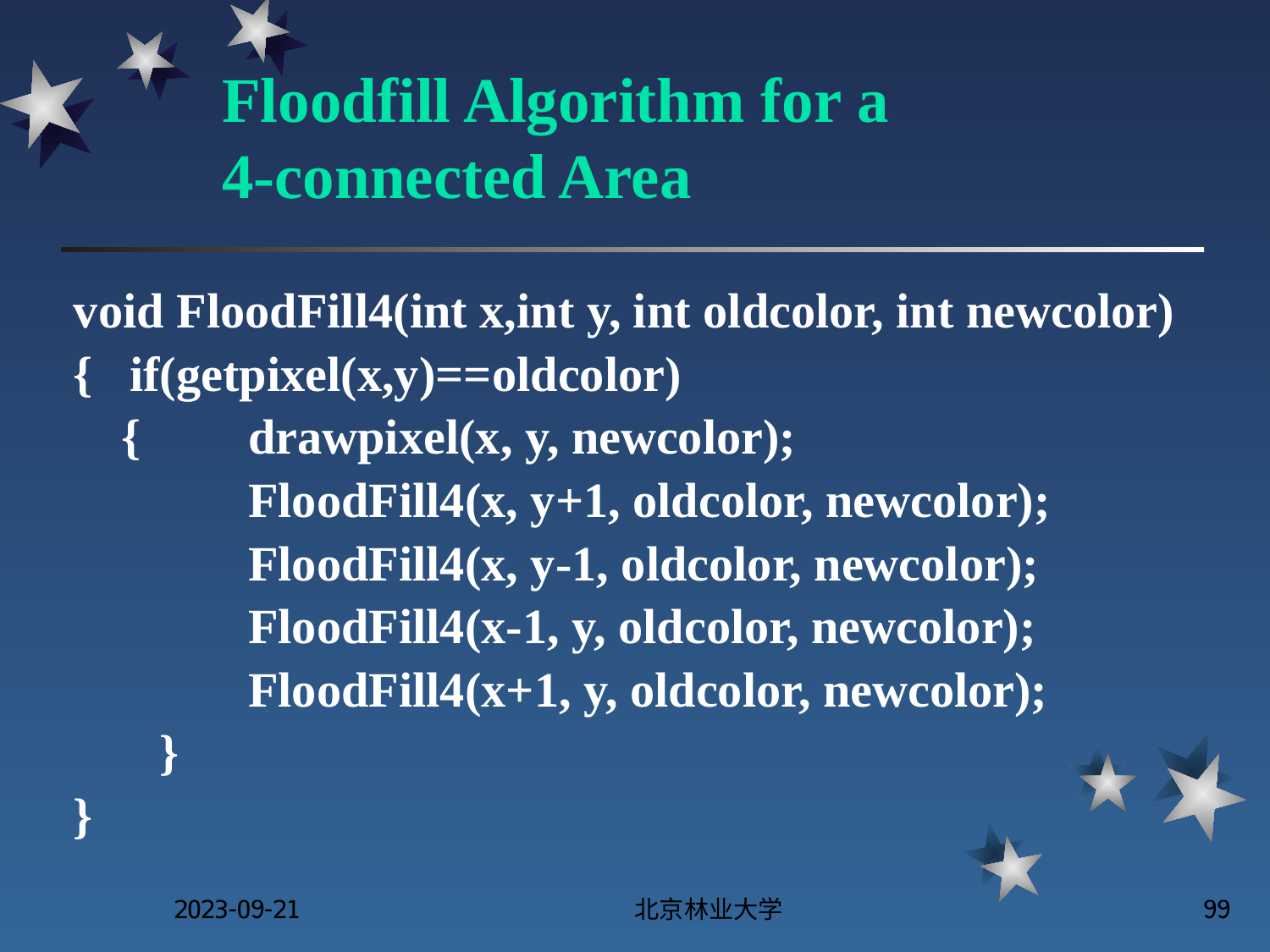

# Floodfill Algorithm for a 4-connected Area
void FloodFill4(int x,int y, int oldcolor, int newcolor)
{   if(getpixel(x,y)==oldcolor)
	{	drawpixel(x, y, newcolor);
		FloodFill4(x, y+1, oldcolor, newcolor);
		FloodFill4(x, y-1, oldcolor, newcolor);
		FloodFill4(x-1, y, oldcolor, newcolor);
		FloodFill4(x+1, y, oldcolor, newcolor);
       }
}
2023-09-21
北京林业大学
99